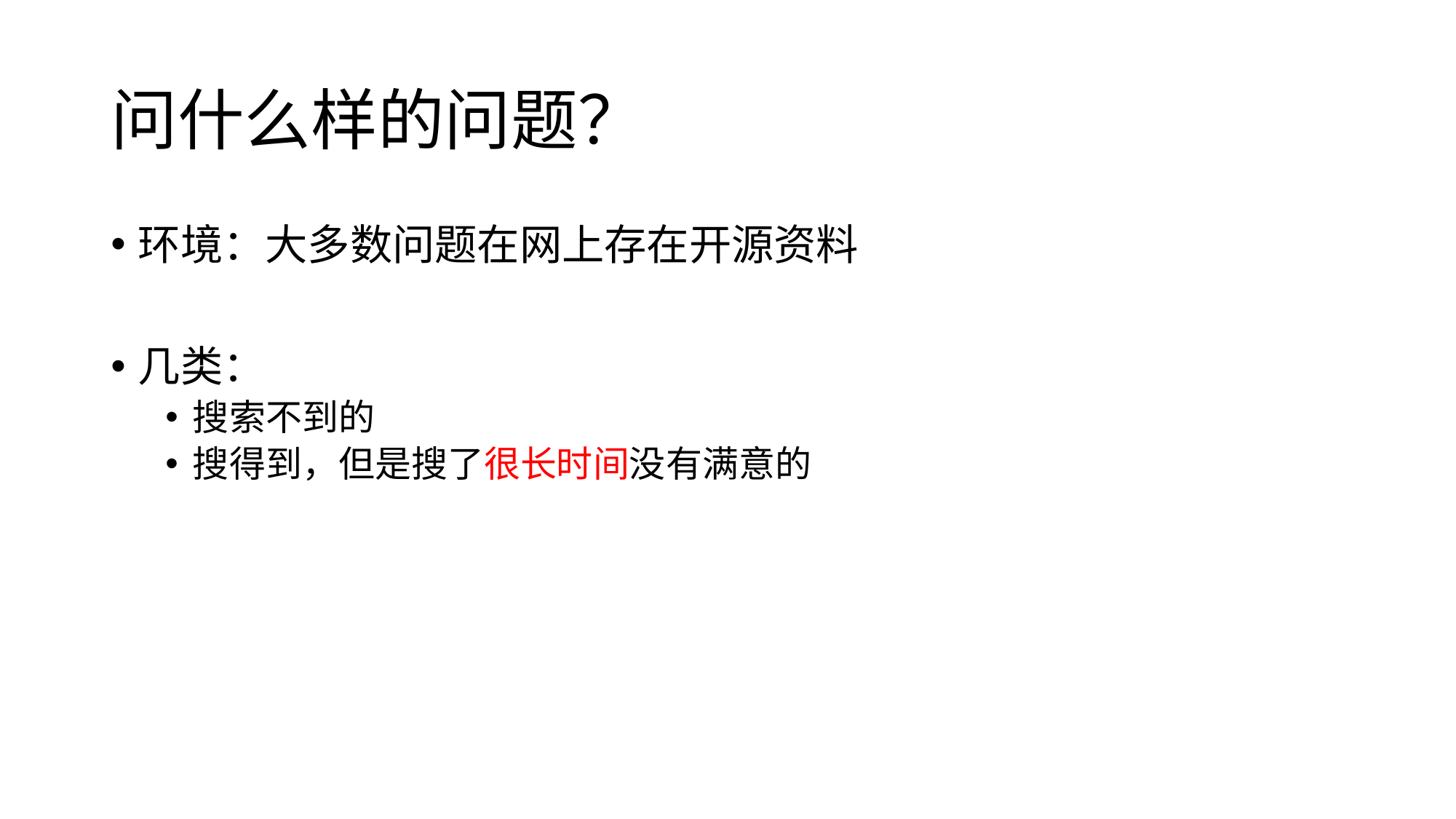

# 问什么样的问题？
环境：大多数问题在网上存在开源资料

几类：
搜索不到的
搜得到，但是搜了很长时间没有满意的